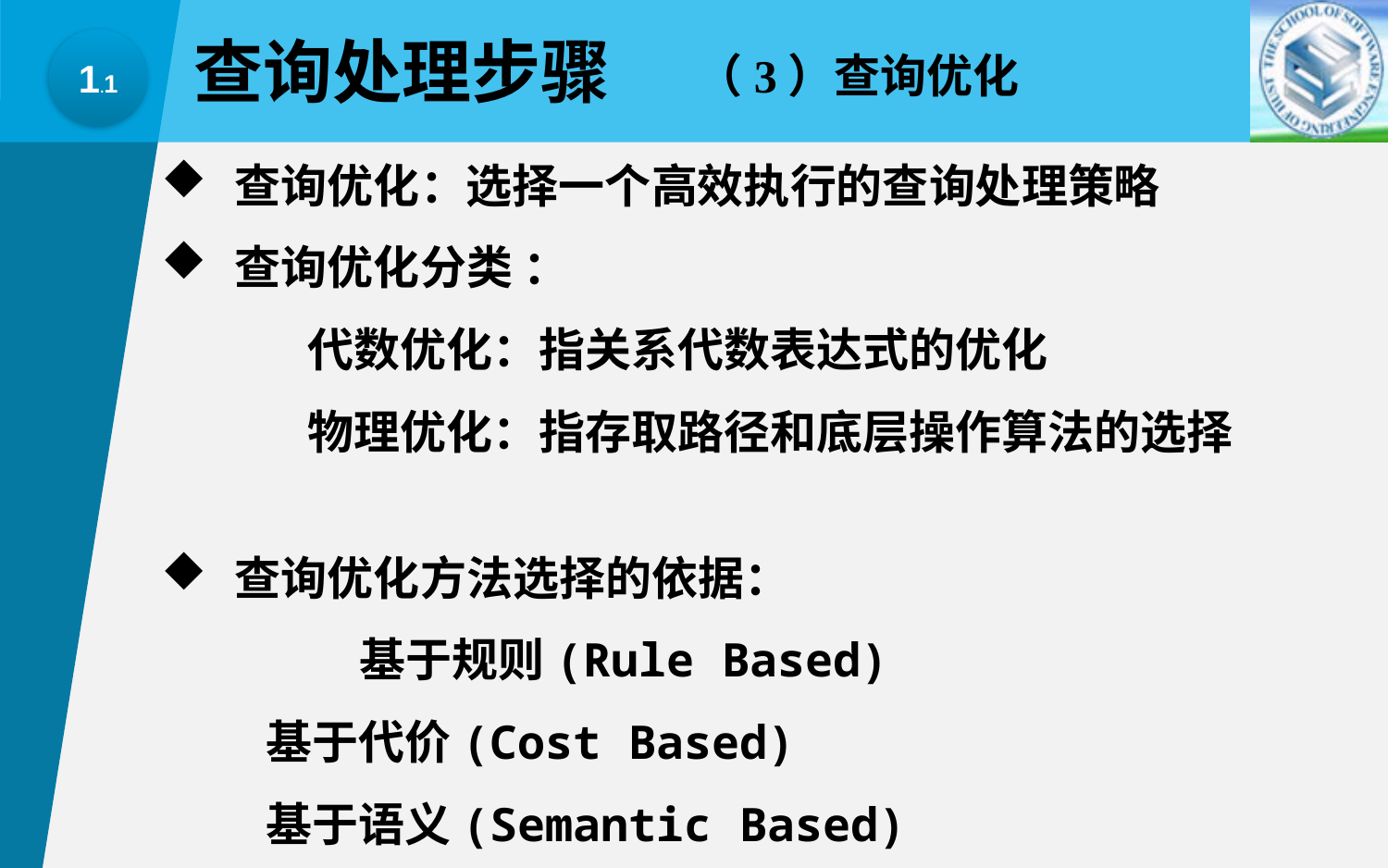

查询处理步骤
1.1
（3）查询优化
 查询优化：选择一个高效执行的查询处理策略
 查询优化分类 ：
             代数优化：指关系代数表达式的优化
             物理优化：指存取路径和底层操作算法的选择

 查询优化方法选择的依据：
                  基于规则(Rule Based)
         基于代价(Cost Based)
         基于语义(Semantic Based)